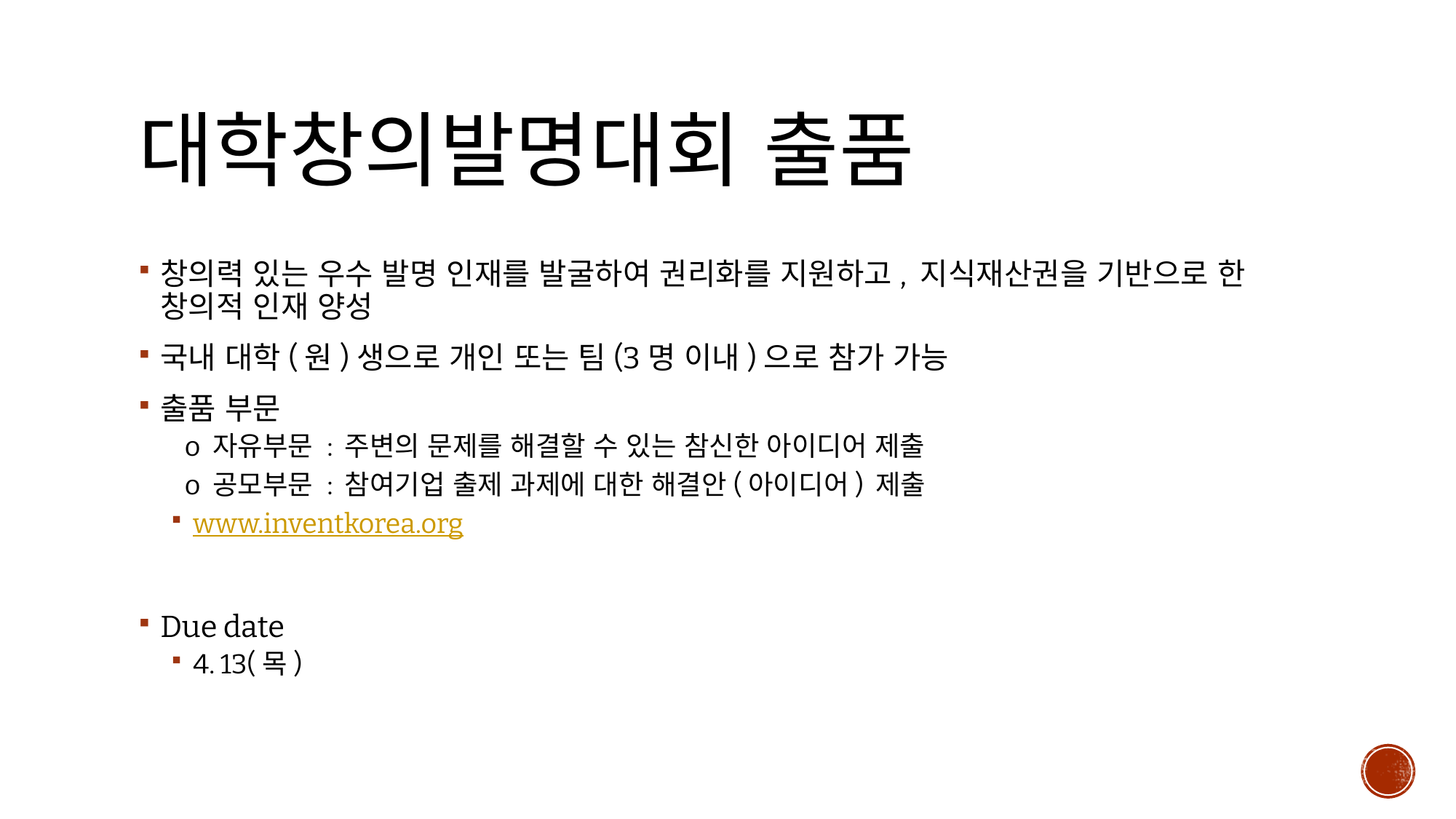

# 대학창의발명대회 출품
창의력 있는 우수 발명 인재를 발굴하여 권리화를 지원하고, 지식재산권을 기반으로 한 창의적 인재 양성
국내 대학(원)생으로 개인 또는 팀(3명 이내)으로 참가 가능
출품 부문
o 자유부문 : 주변의 문제를 해결할 수 있는 참신한 아이디어 제출
o 공모부문 : 참여기업 출제 과제에 대한 해결안(아이디어) 제출
www.inventkorea.org

Due date
4. 13(목)